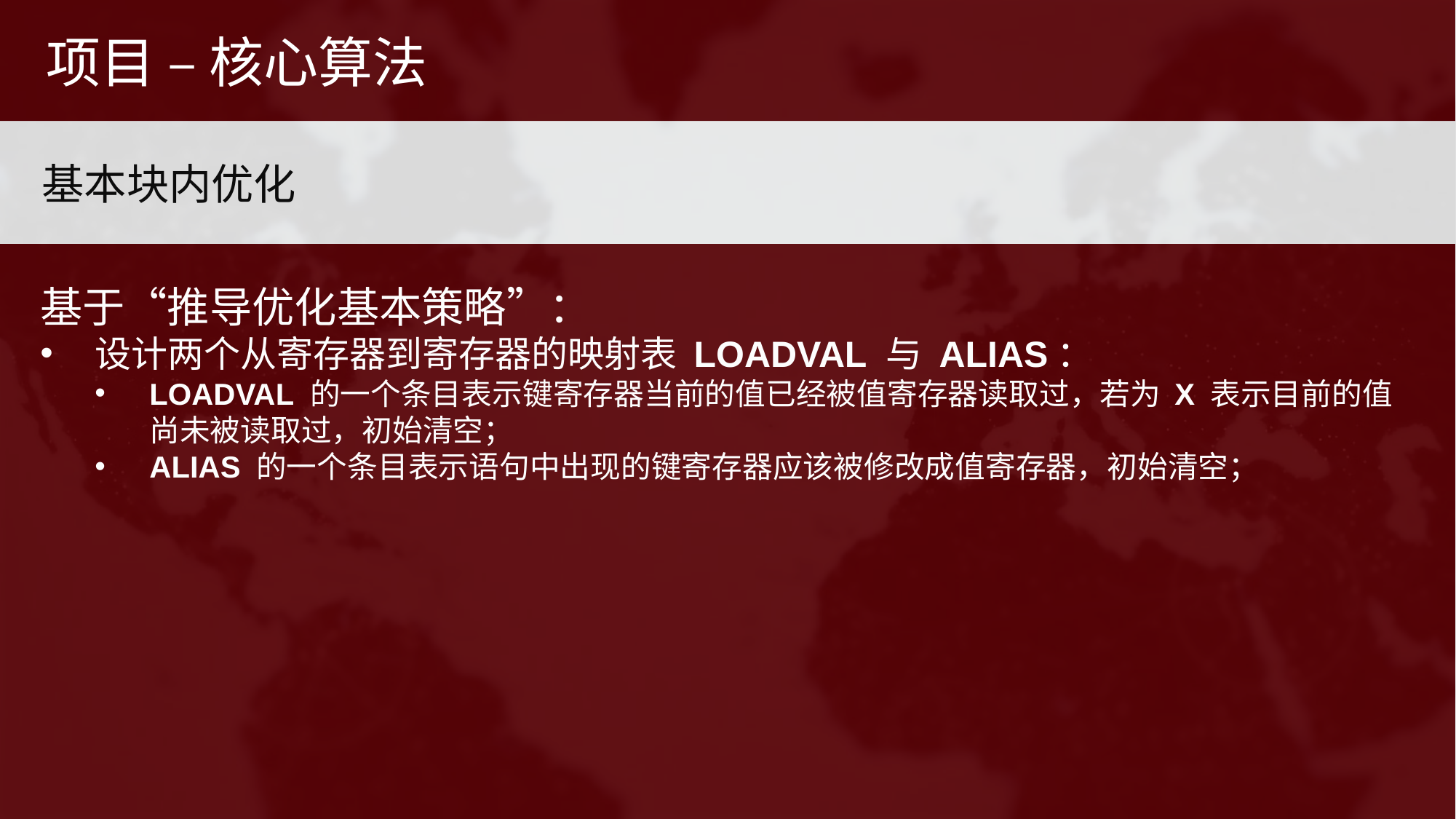

项目 – 核心算法

基本块内优化

基于“推导优化基本策略”：
设计两个从寄存器到寄存器的映射表 LOADVAL 与 ALIAS：
LOADVAL 的一个条目表示键寄存器当前的值已经被值寄存器读取过，若为 X 表示目前的值尚未被读取过，初始清空；
ALIAS 的一个条目表示语句中出现的键寄存器应该被修改成值寄存器，初始清空；